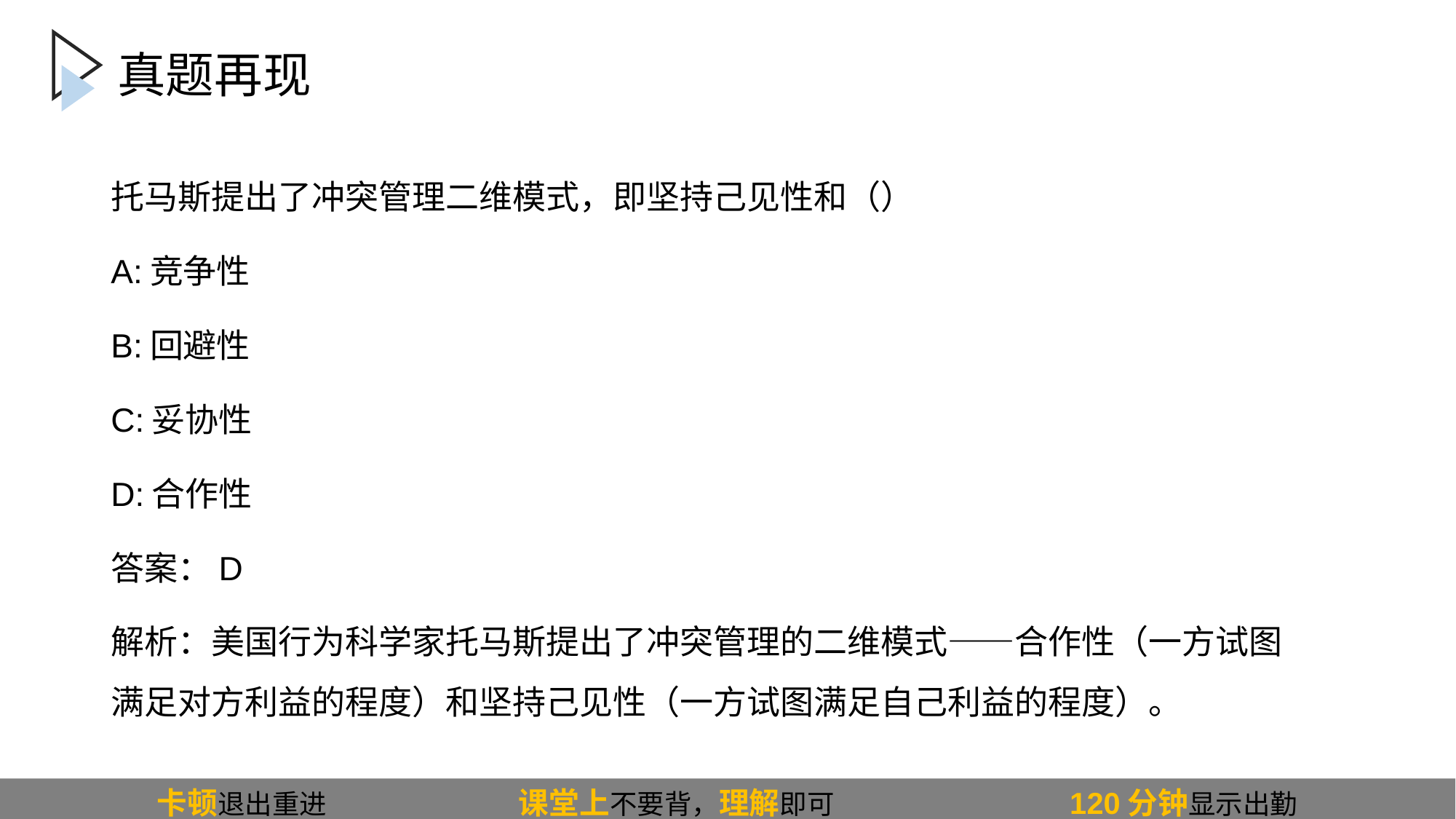

# 真题再现
托马斯提出了冲突管理二维模式，即坚持己见性和（）
A:竞争性
B:回避性
C:妥协性
D:合作性
答案：D
解析：美国行为科学家托马斯提出了冲突管理的二维模式——合作性（一方试图满足对方利益的程度）和坚持己见性（一方试图满足自己利益的程度）。